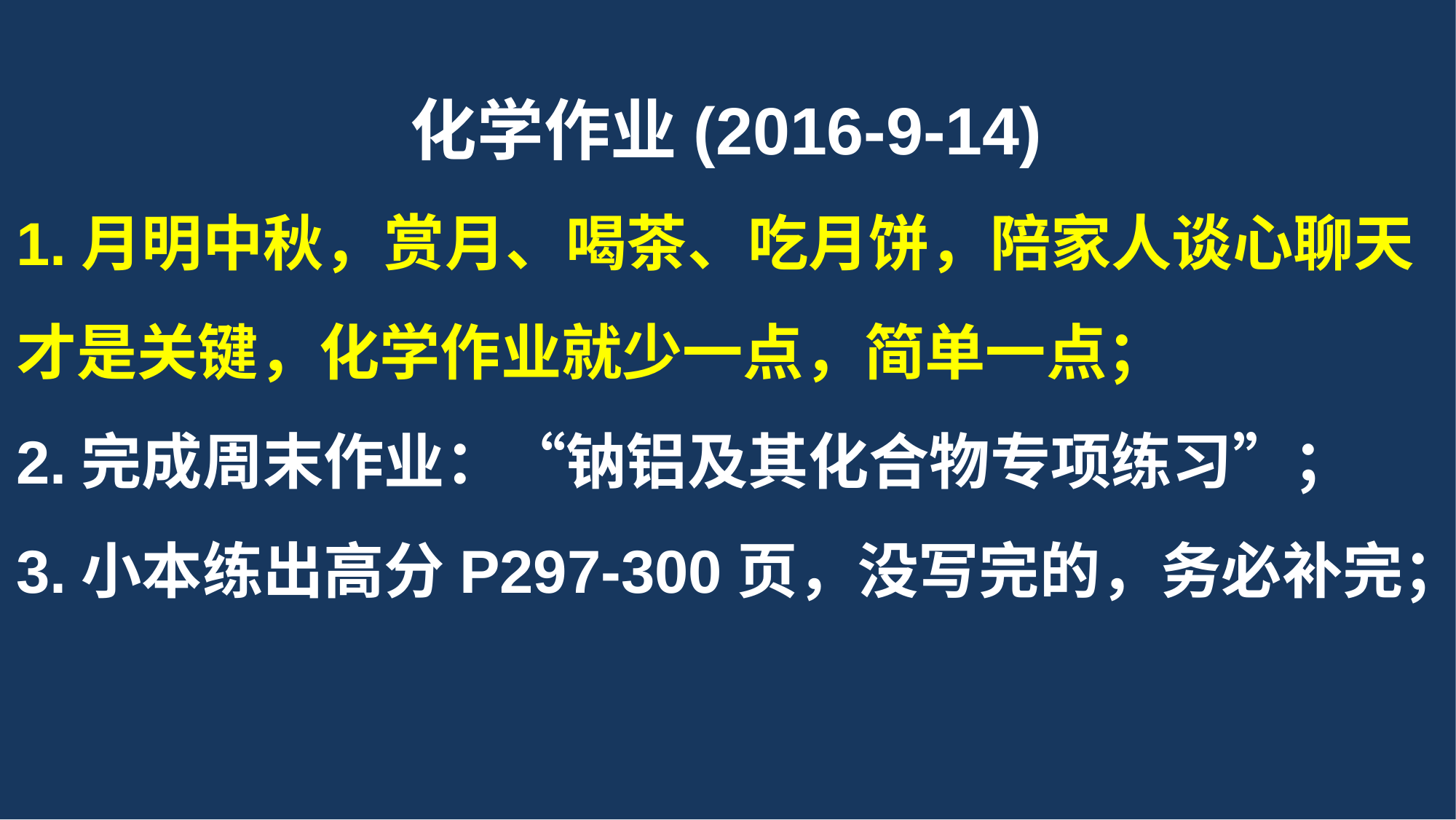

化学作业(2016-9-14)
1.月明中秋，赏月、喝茶、吃月饼，陪家人谈心聊天才是关键，化学作业就少一点，简单一点；
2.完成周末作业：“钠铝及其化合物专项练习”；
3.小本练出高分P297-300页，没写完的，务必补完；